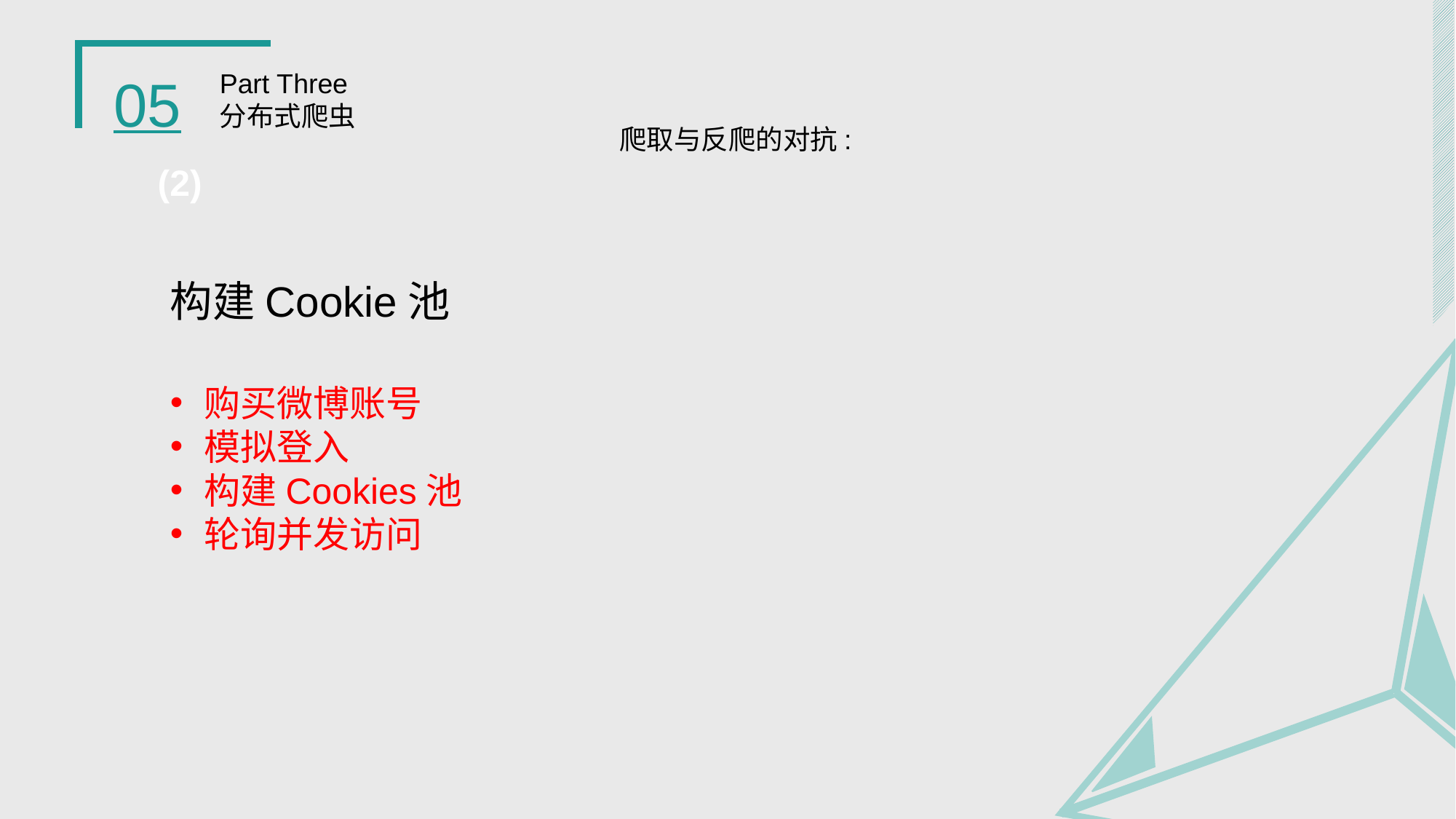

05
Part Three
分布式爬虫
爬取与反爬的对抗:
(2)
构建Cookie池
购买微博账号
模拟登入
构建Cookies池
轮询并发访问